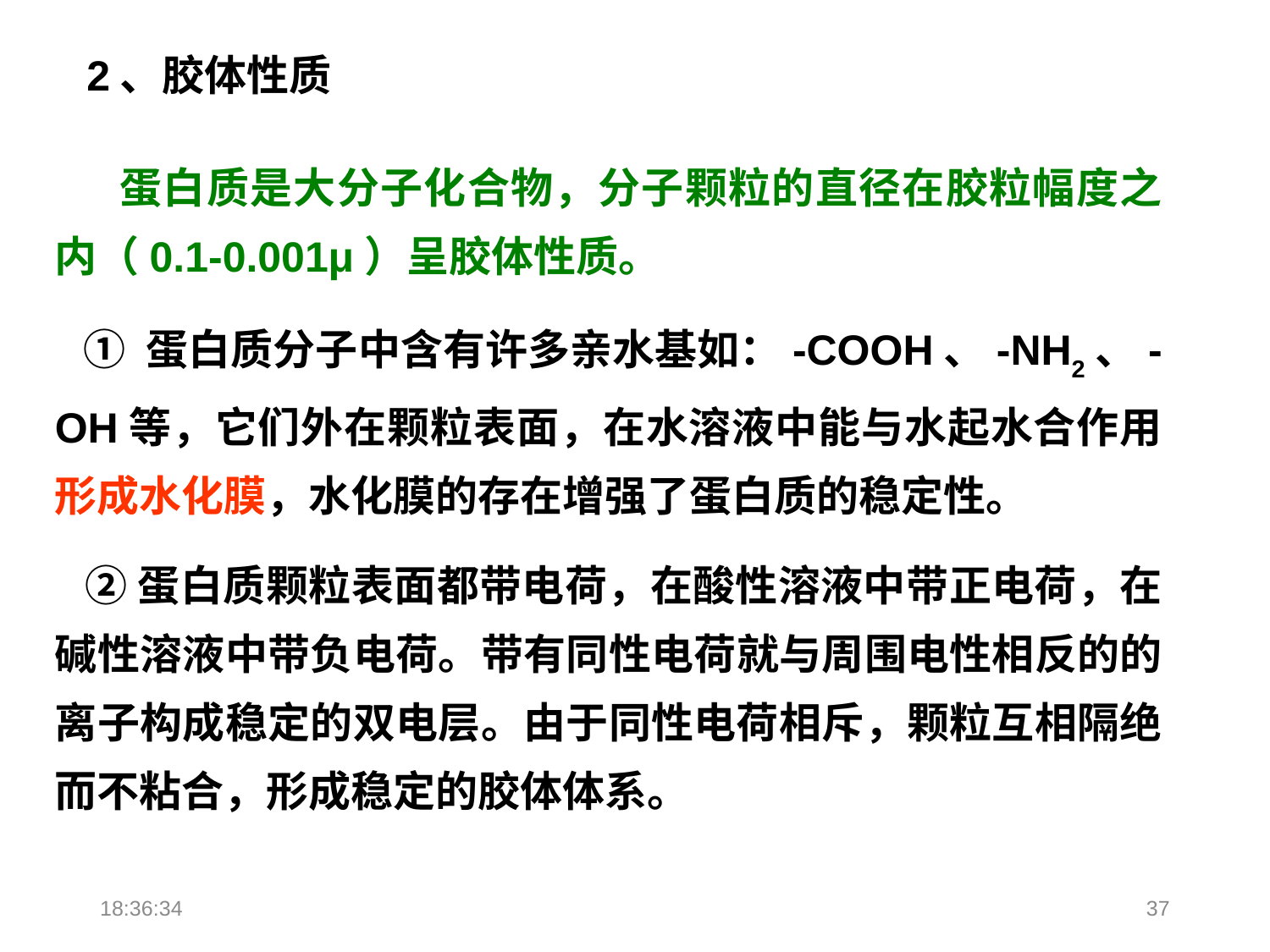

2、胶体性质
     蛋白质是大分子化合物，分子颗粒的直径在胶粒幅度之内（0.1-0.001μ）呈胶体性质。
   ① 蛋白质分子中含有许多亲水基如：-COOH、-NH2、-OH等，它们外在颗粒表面，在水溶液中能与水起水合作用形成水化膜，水化膜的存在增强了蛋白质的稳定性。
   ②蛋白质颗粒表面都带电荷，在酸性溶液中带正电荷，在碱性溶液中带负电荷。带有同性电荷就与周围电性相反的的离子构成稳定的双电层。由于同性电荷相斥，颗粒互相隔绝而不粘合，形成稳定的胶体体系。
18:36:34
37